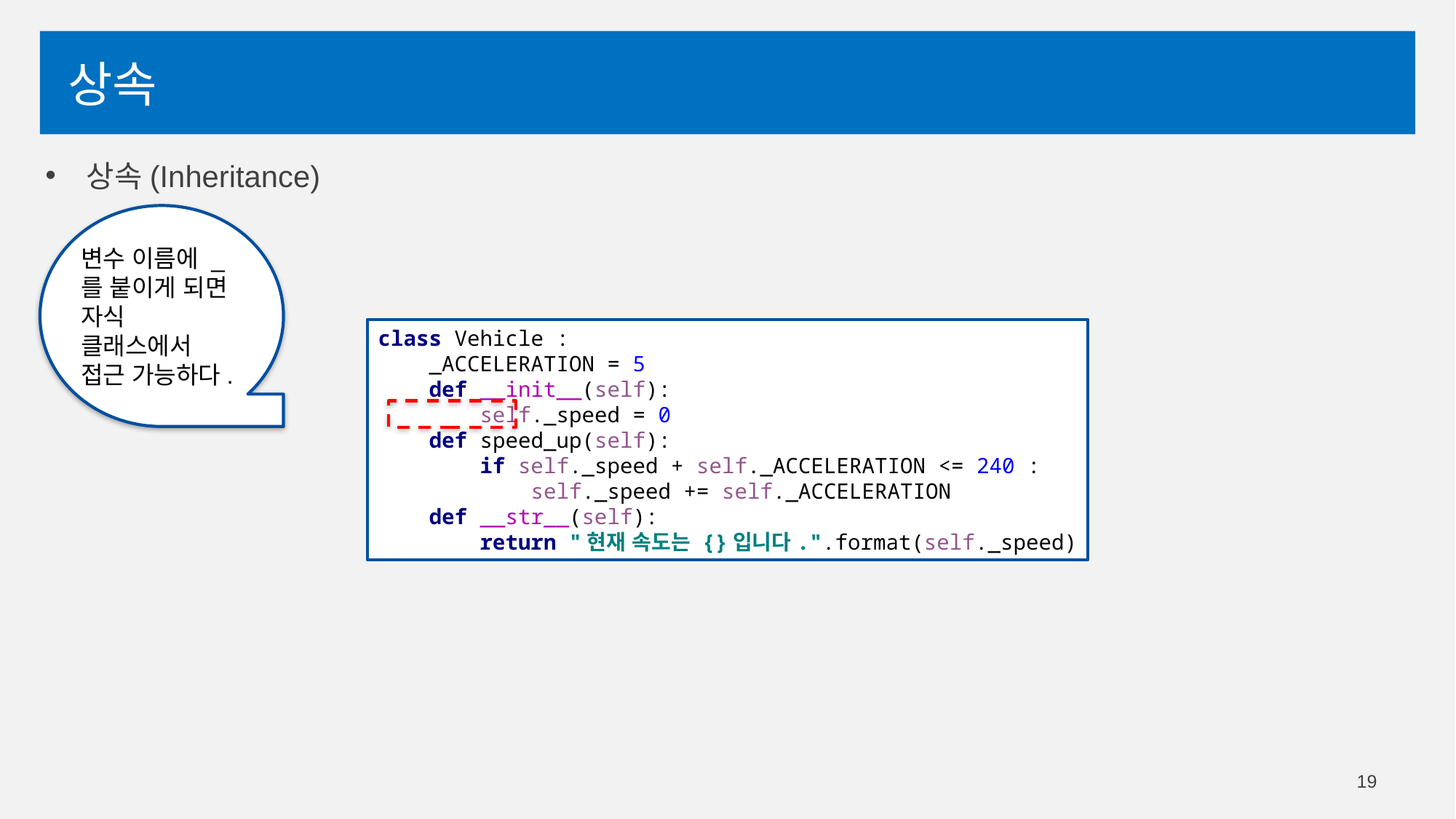

# 상속
상속(Inheritance)
변수 이름에 _를 붙이게 되면 자식 클래스에서 접근 가능하다.
class Vehicle :
    _ACCELERATION = 5
    def __init__(self):
        self._speed = 0
    def speed_up(self):
        if self._speed + self._ACCELERATION <= 240 :
            self._speed += self._ACCELERATION
    def __str__(self):
        return "현재 속도는 {}입니다.".format(self._speed)

19